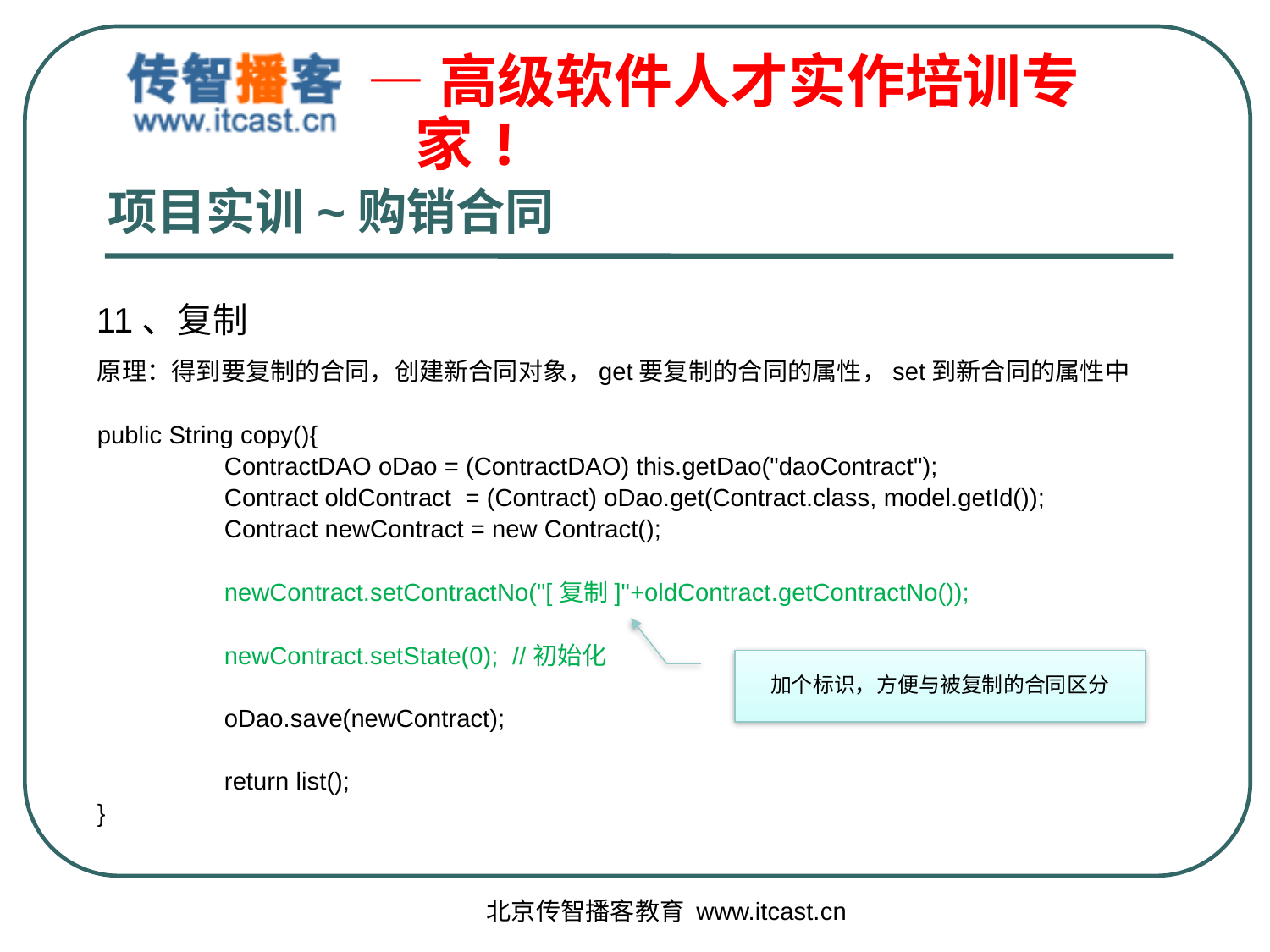

# 项目实训~购销合同
11、复制
原理：得到要复制的合同，创建新合同对象，get要复制的合同的属性，set到新合同的属性中

public String copy(){
	ContractDAO oDao = (ContractDAO) this.getDao("daoContract");
	Contract oldContract  = (Contract) oDao.get(Contract.class, model.getId());
	Contract newContract = new Contract();

	newContract.setContractNo("[复制]"+oldContract.getContractNo());

	newContract.setState(0);  //初始化

	oDao.save(newContract);

	return list();
}
加个标识，方便与被复制的合同区分
北京传智播客教育 www.itcast.cn